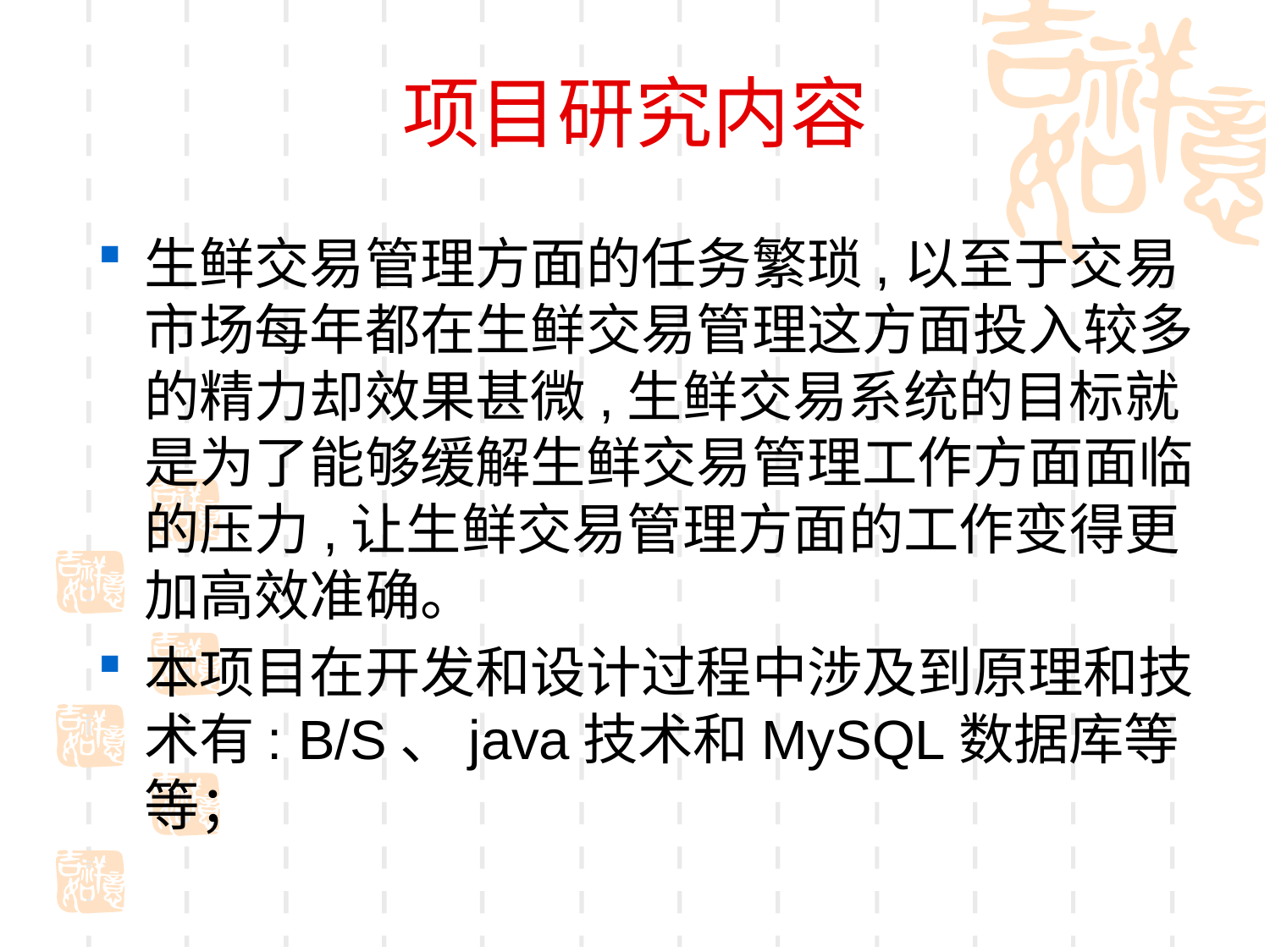

# 项目研究内容
生鲜交易管理方面的任务繁琐,以至于交易市场每年都在生鲜交易管理这方面投入较多的精力却效果甚微,生鲜交易系统的目标就是为了能够缓解生鲜交易管理工作方面面临的压力,让生鲜交易管理方面的工作变得更加高效准确。
本项目在开发和设计过程中涉及到原理和技术有: B/S、java技术和MySQL数据库等等；